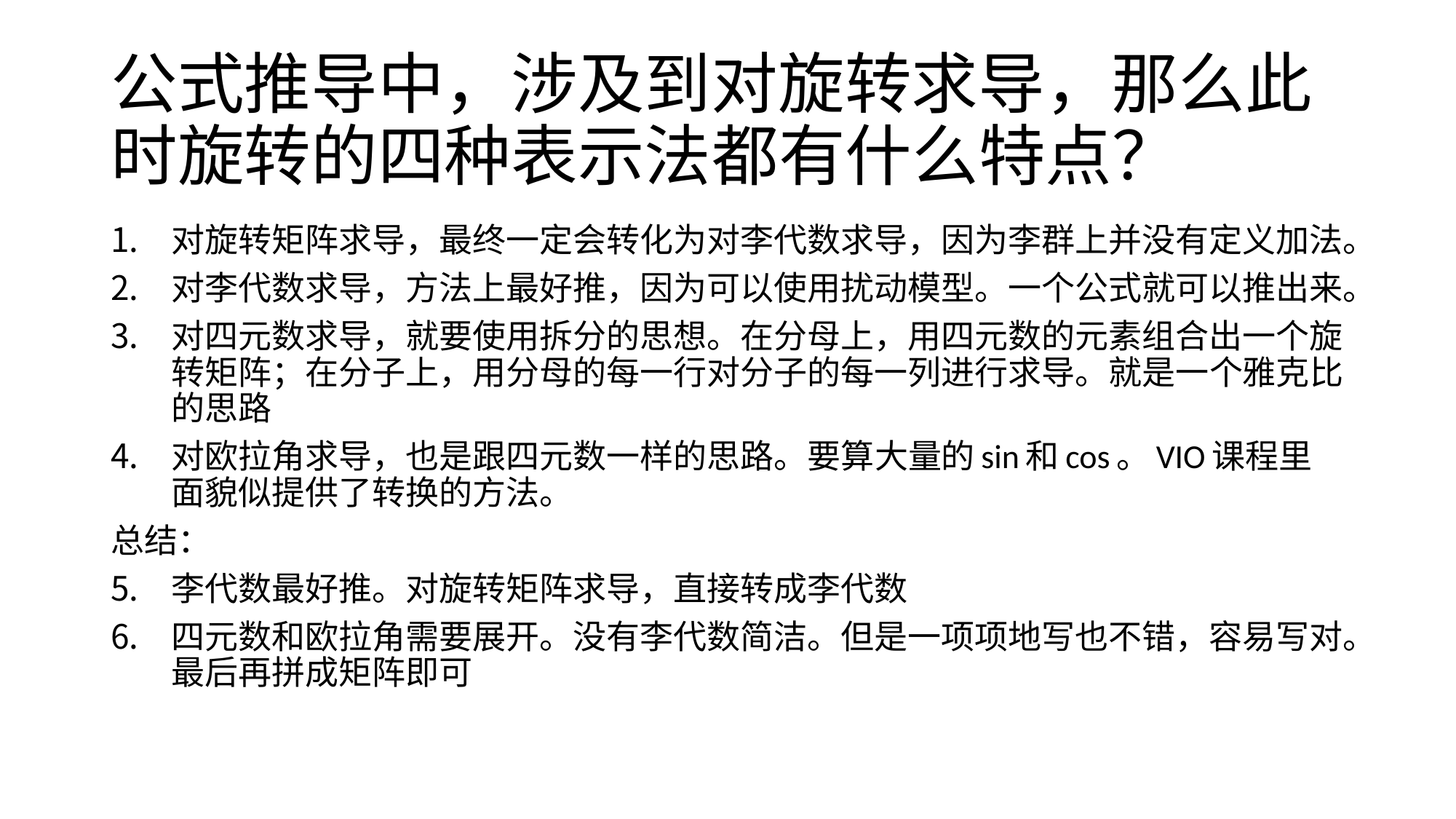

# 公式推导中，涉及到对旋转求导，那么此时旋转的四种表示法都有什么特点？
对旋转矩阵求导，最终一定会转化为对李代数求导，因为李群上并没有定义加法。
对李代数求导，方法上最好推，因为可以使用扰动模型。一个公式就可以推出来。
对四元数求导，就要使用拆分的思想。在分母上，用四元数的元素组合出一个旋转矩阵；在分子上，用分母的每一行对分子的每一列进行求导。就是一个雅克比的思路
对欧拉角求导，也是跟四元数一样的思路。要算大量的sin和cos。VIO课程里面貌似提供了转换的方法。
总结：
李代数最好推。对旋转矩阵求导，直接转成李代数
四元数和欧拉角需要展开。没有李代数简洁。但是一项项地写也不错，容易写对。最后再拼成矩阵即可